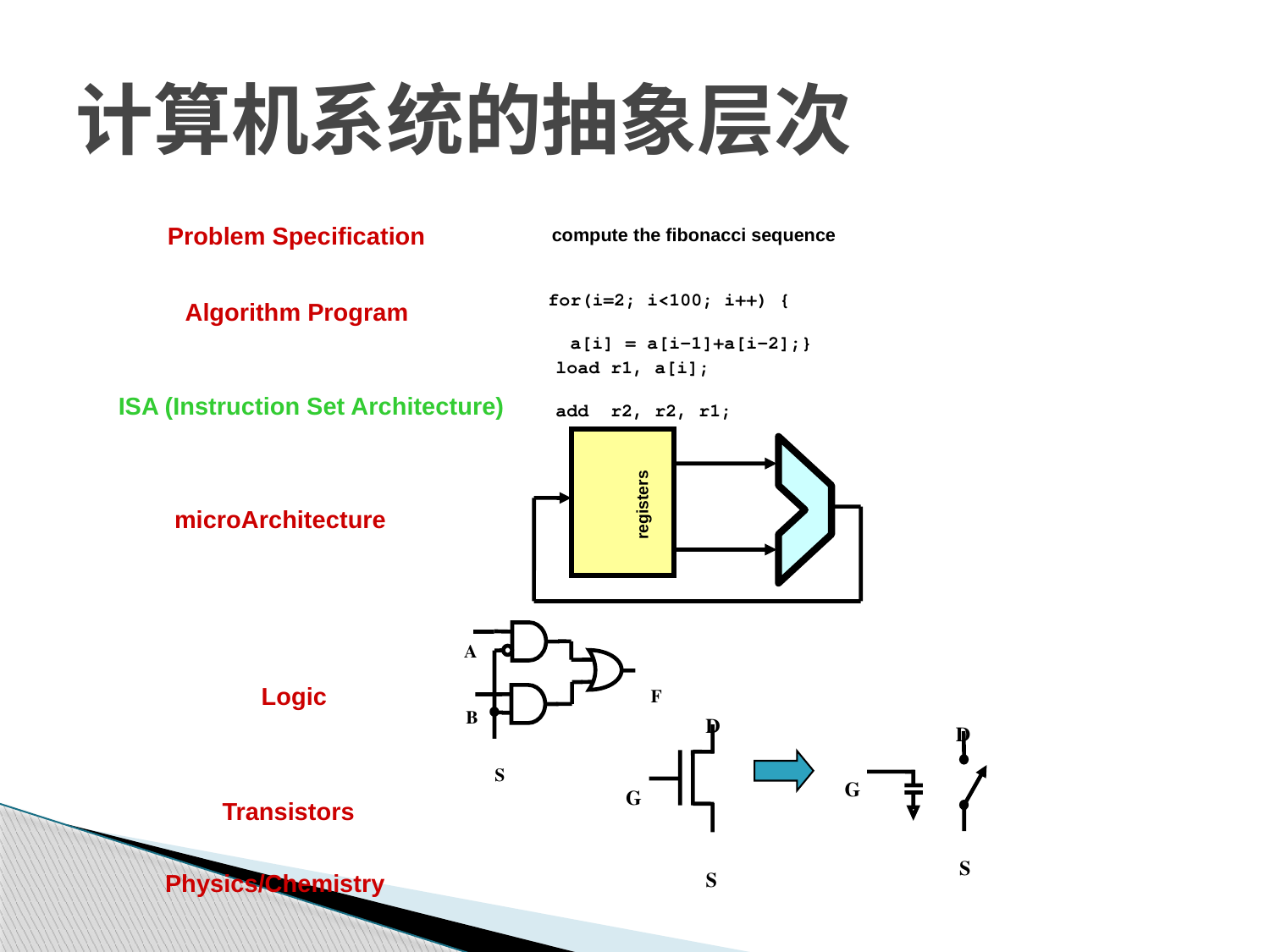

# 计算机系统的抽象层次
Problem Specification
compute the fibonacci sequence

for(i=2; i<100; i++) {
  a[i] = a[i-1]+a[i-2];}
Algorithm Program
load r1, a[i];
add  r2, r2, r1;
ISA (Instruction Set Architecture)

registers

microArchitecture
A

F

B

S
Logic
D

G

S
D

G

S
Transistors
Physics/Chemistry